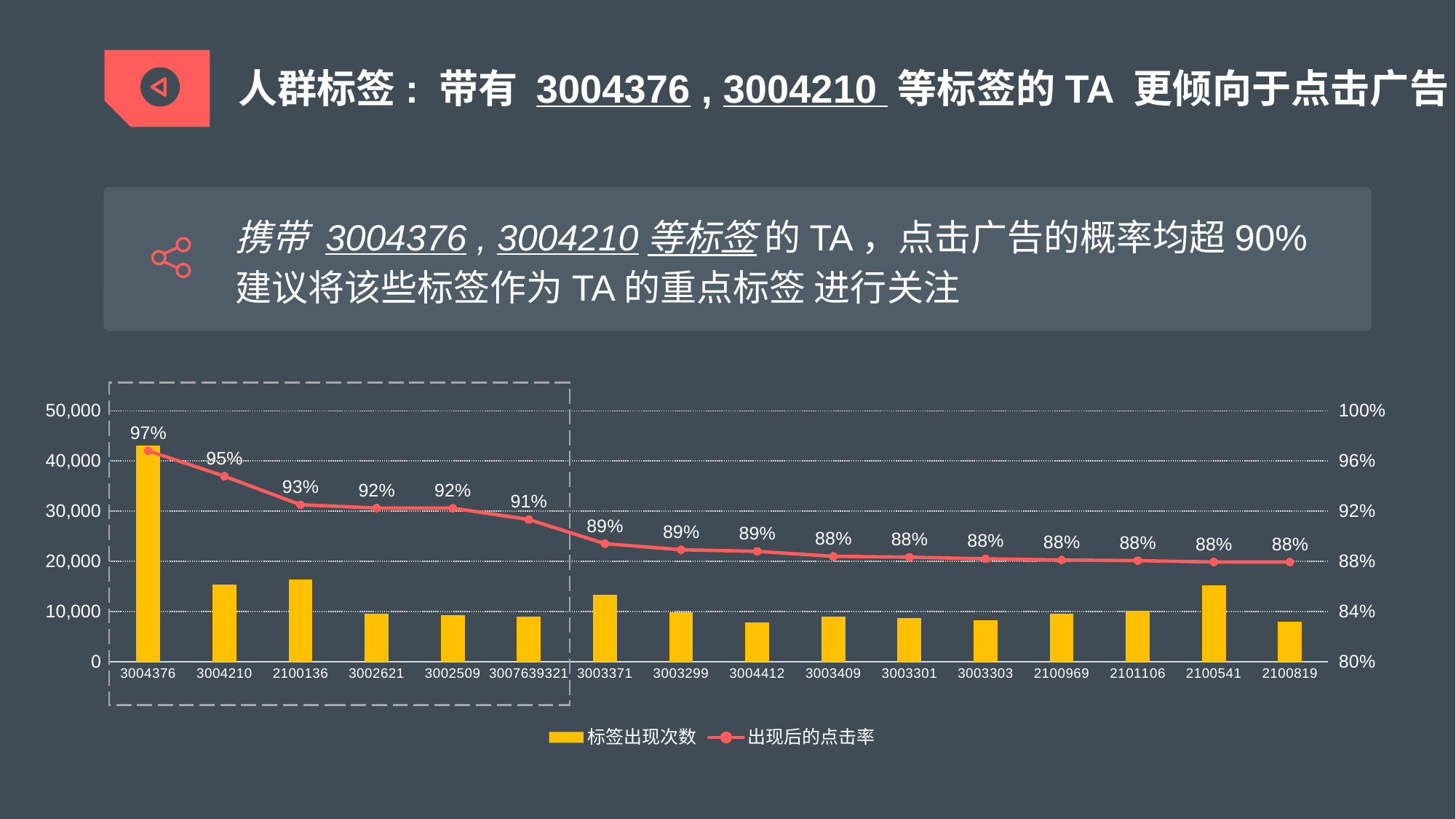

人群标签: 带有 3004376 , 3004210 等标签的TA 更倾向于点击广告

携带 3004376 , 3004210等标签 的TA，点击广告的概率均超90%
建议将该些标签作为TA的重点标签 进行关注

### Chart

| Category | 标签出现次数 | 出现后的点击率 |
|---|---|---|
| 3004376 | 43134.0 | 0.968115 |
| 3004210 | 15362.0 | 0.947819 |
| 2100136 | 16319.0 | 0.925085 |
| 3002621 | 9503.0 | 0.922393 |
| 3002509 | 9279.0 | 0.922349 |
| 3007639321 | 8930.0 | 0.913273 |
| 3003371 | 13330.0 | 0.894006 |
| 3003299 | 9884.0 | 0.889195 |
| 3004412 | 7790.0 | 0.887871 |
| 3003409 | 8925.0 | 0.883937 |
| 3003301 | 8659.0 | 0.883243 |
| 3003303 | 8165.0 | 0.881935 |
| 2100969 | 9590.0 | 0.881039 |
| 2101106 | 10084.0 | 0.880471 |
| 2100541 | 15249.0 | 0.879423 |
| 2100819 | 7964.0 | 0.879383 |